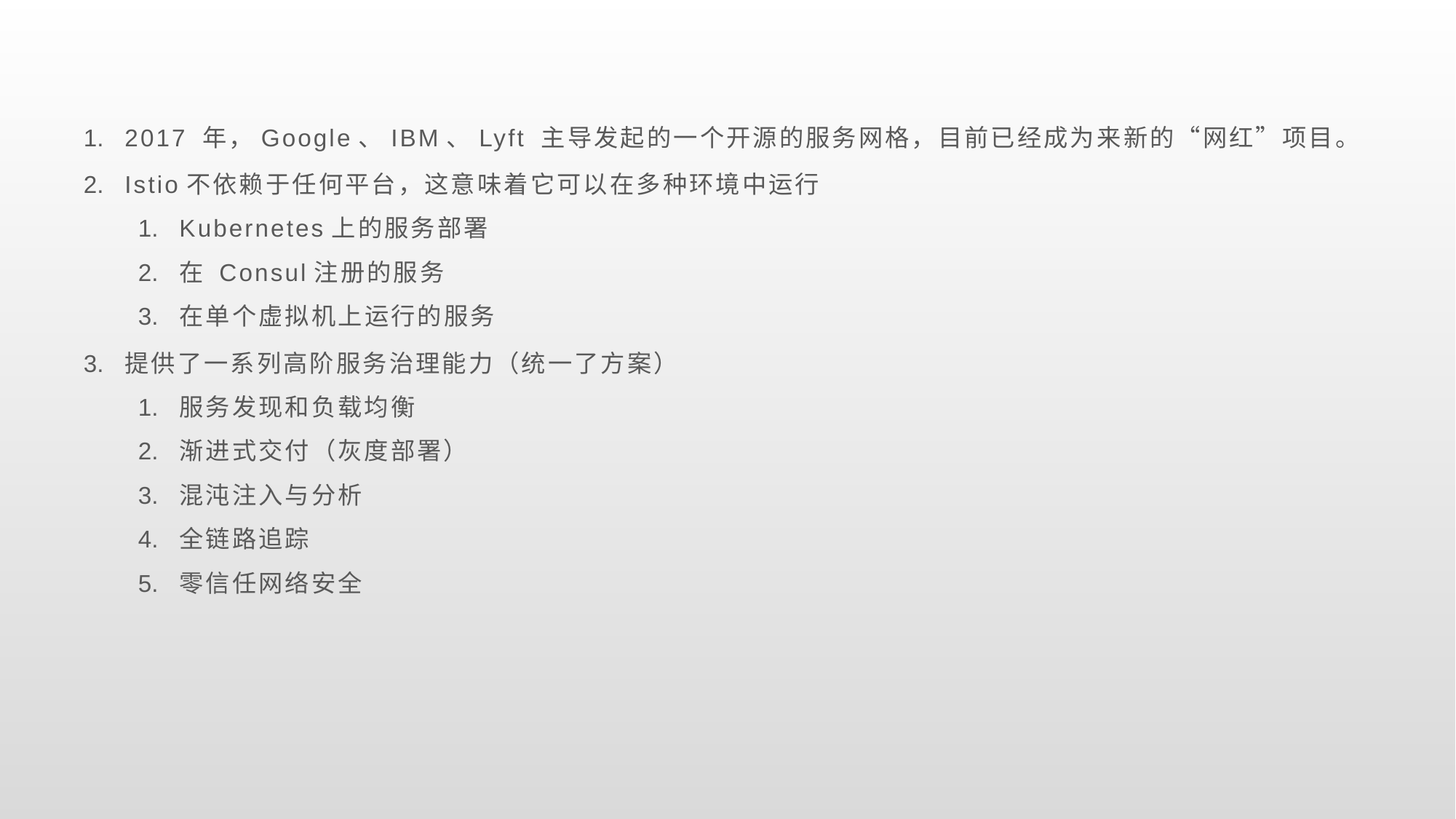

2017 年，Google、IBM、Lyft 主导发起的一个开源的服务网格，目前已经成为来新的“网红”项目。
Istio不依赖于任何平台，这意味着它可以在多种环境中运行
Kubernetes上的服务部署
在 Consul注册的服务
在单个虚拟机上运行的服务
提供了一系列高阶服务治理能力（统一了方案）
服务发现和负载均衡
渐进式交付（灰度部署）
混沌注入与分析
全链路追踪
零信任网络安全